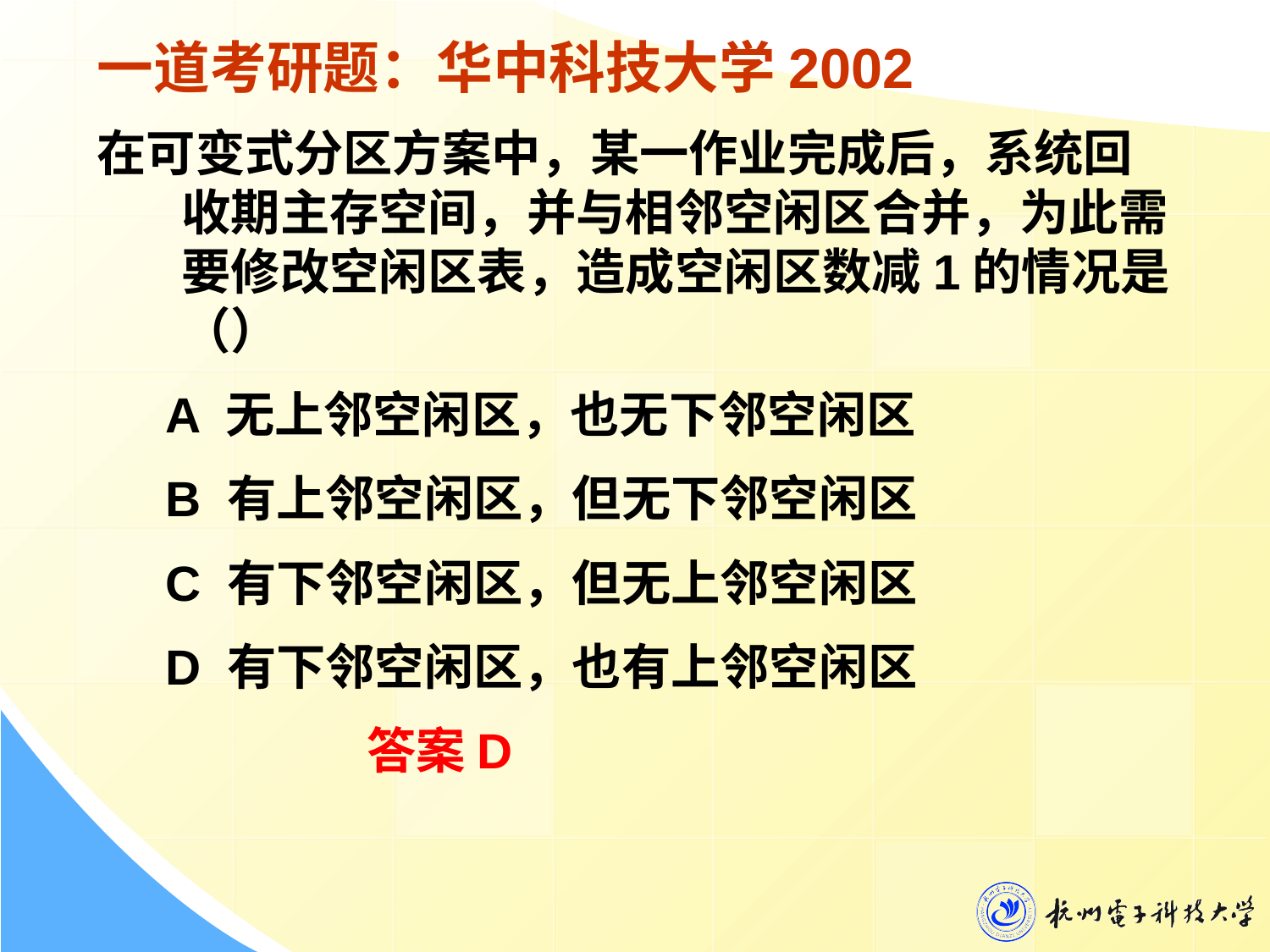

一道考研题：华中科技大学2002
在可变式分区方案中，某一作业完成后，系统回收期主存空间，并与相邻空闲区合并，为此需要修改空闲区表，造成空闲区数减1的情况是（）
     A 无上邻空闲区，也无下邻空闲区
     B 有上邻空闲区，但无下邻空闲区
     C 有下邻空闲区，但无上邻空闲区
     D 有下邻空闲区，也有上邻空闲区
                       答案D